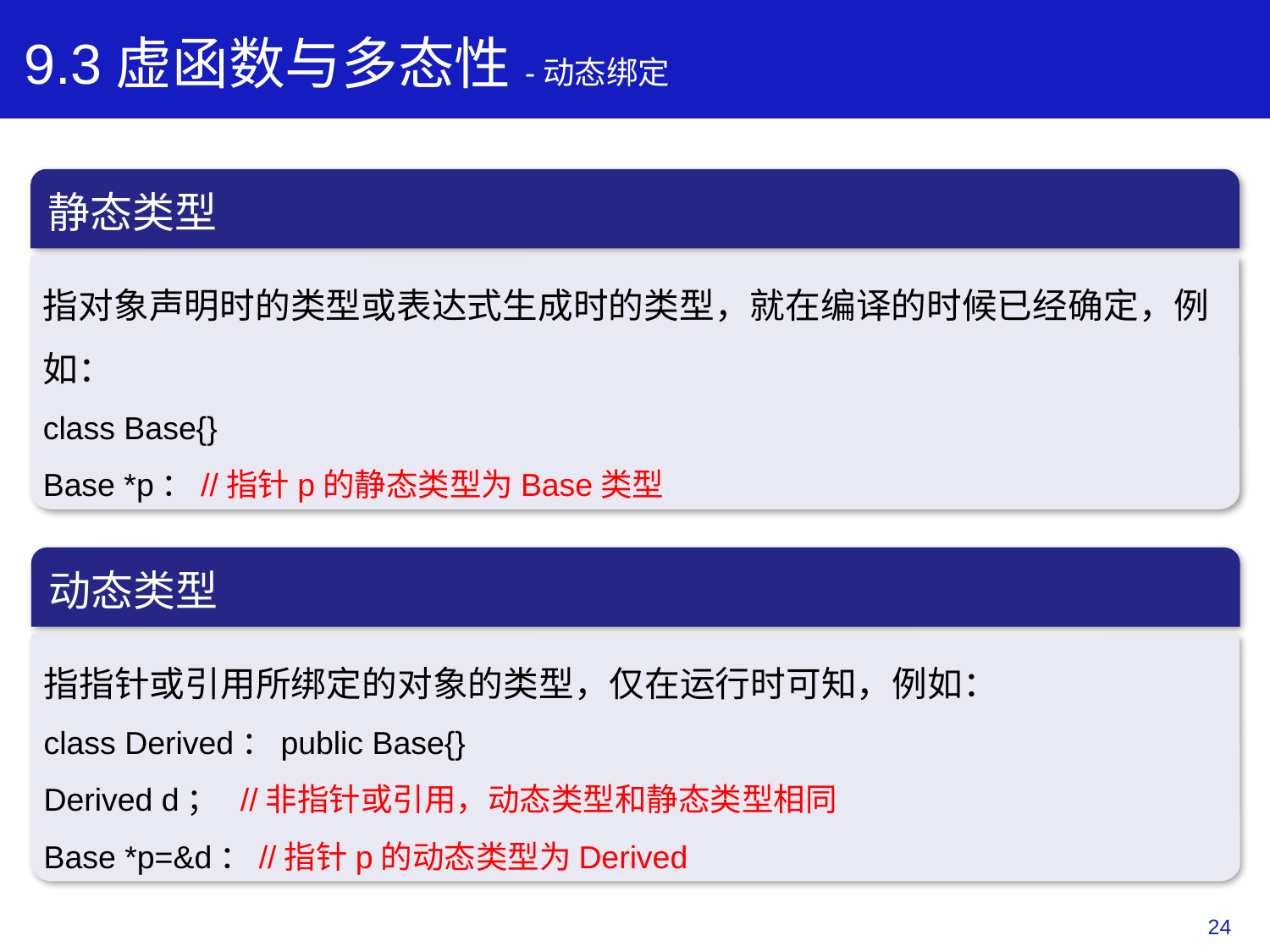

9.3虚函数与多态性-动态绑定
静态类型
指对象声明时的类型或表达式生成时的类型，就在编译的时候已经确定，例如：
class Base{}
Base *p：//指针p的静态类型为Base类型
学习目标
动态类型
指指针或引用所绑定的对象的类型，仅在运行时可知，例如：
class Derived：public Base{}
Derived d；  //非指针或引用，动态类型和静态类型相同
Base *p=&d：//指针p的动态类型为Derived
24